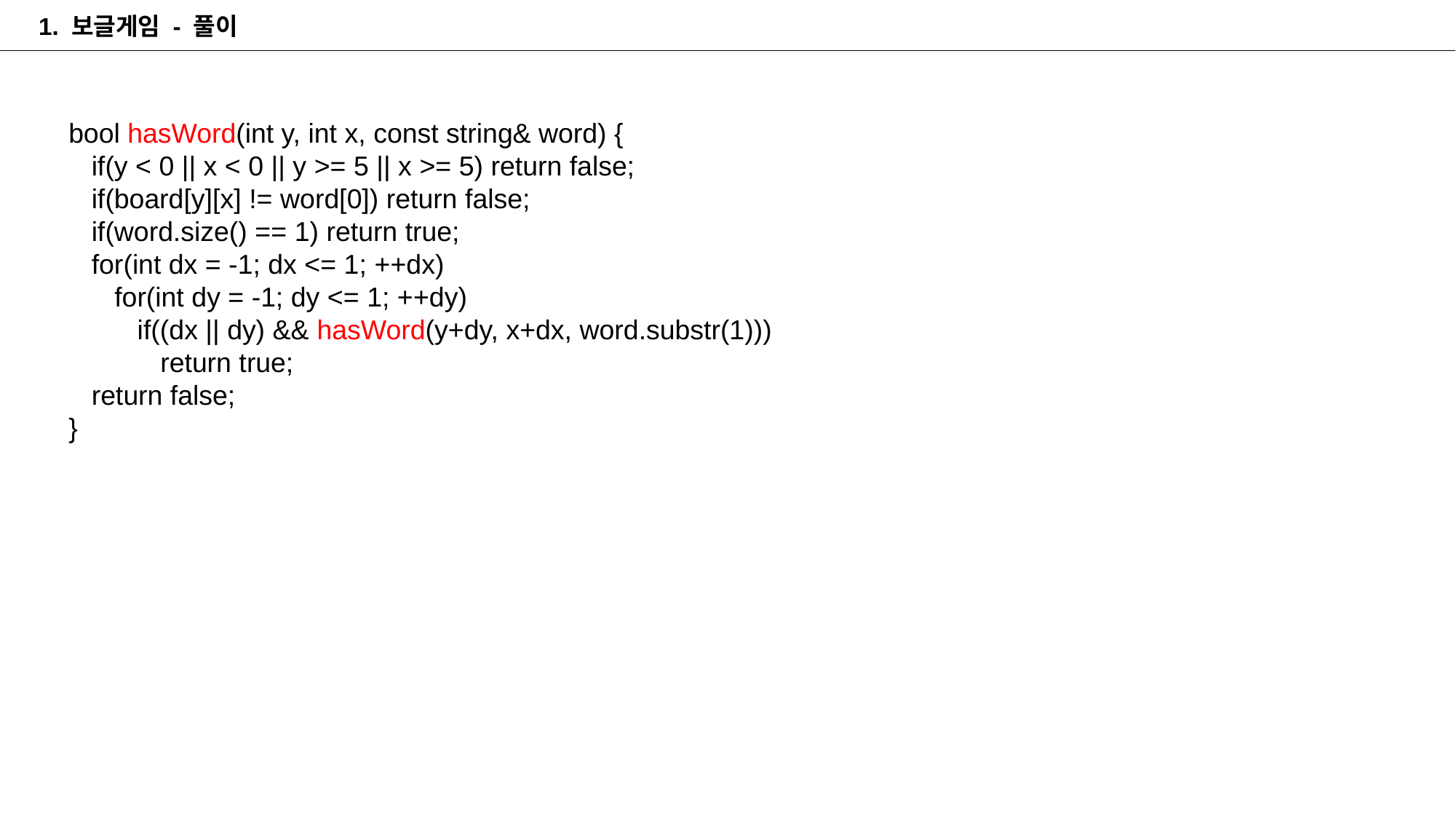

1. 보글게임 - 풀이
bool hasWord(int y, int x, const string& word) {
   if(y < 0 || x < 0 || y >= 5 || x >= 5) return false;
   if(board[y][x] != word[0]) return false;
   if(word.size() == 1) return true;
   for(int dx = -1; dx <= 1; ++dx)
      for(int dy = -1; dy <= 1; ++dy)
         if((dx || dy) && hasWord(y+dy, x+dx, word.substr(1)))
            return true;
   return false;
}